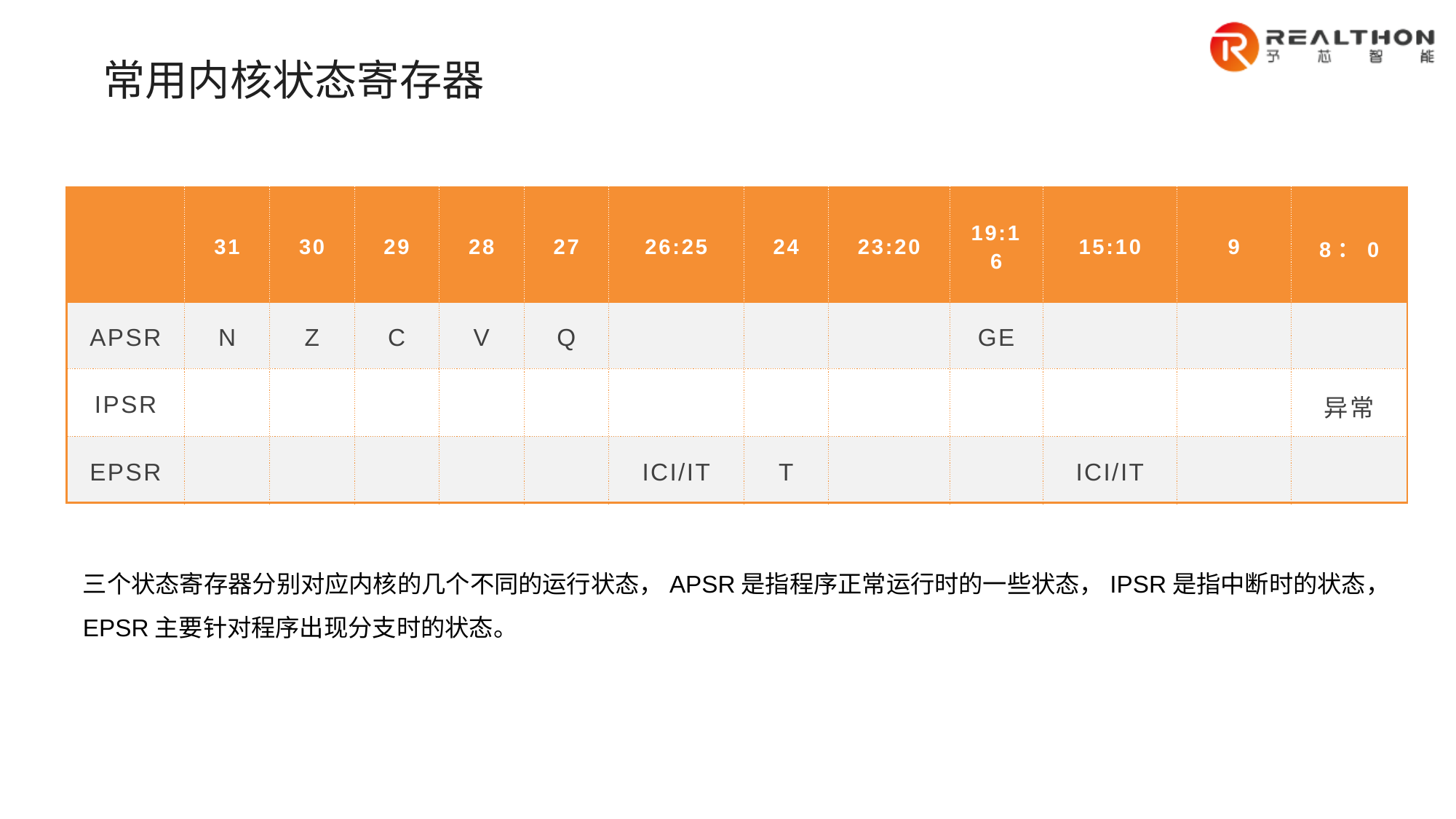

常用内核状态寄存器
|  | 31 | 30 | 29 | 28 | 27 | 26:25 | 24 | 23:20 | 19:16 | 15:10 | 9 | 8：0 |
| --- | --- | --- | --- | --- | --- | --- | --- | --- | --- | --- | --- | --- |
| APSR | N | Z | C | V | Q |  |  |  | GE |  |  |  |
| IPSR |  |  |  |  |  |  |  |  |  |  |  | 异常 |
| EPSR |  |  |  |  |  | ICI/IT | T |  |  | ICI/IT |  |  |
三个状态寄存器分别对应内核的几个不同的运行状态，APSR是指程序正常运行时的一些状态，IPSR是指中断时的状态，EPSR主要针对程序出现分支时的状态。